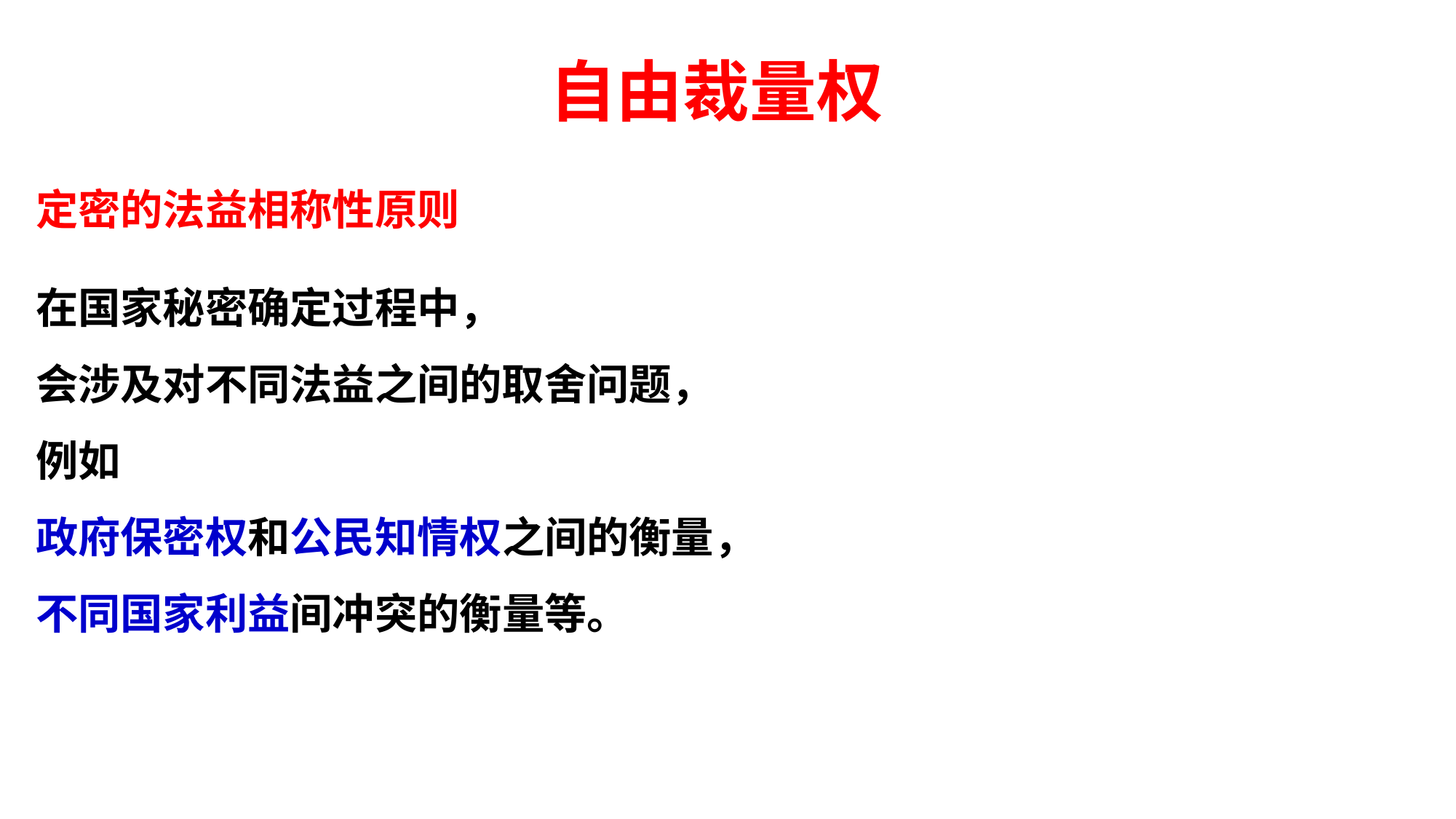

# 自由裁量权
定密的法益相称性原则

在国家秘密确定过程中，
会涉及对不同法益之间的取舍问题，
例如
政府保密权和公民知情权之间的衡量，
不同国家利益间冲突的衡量等。